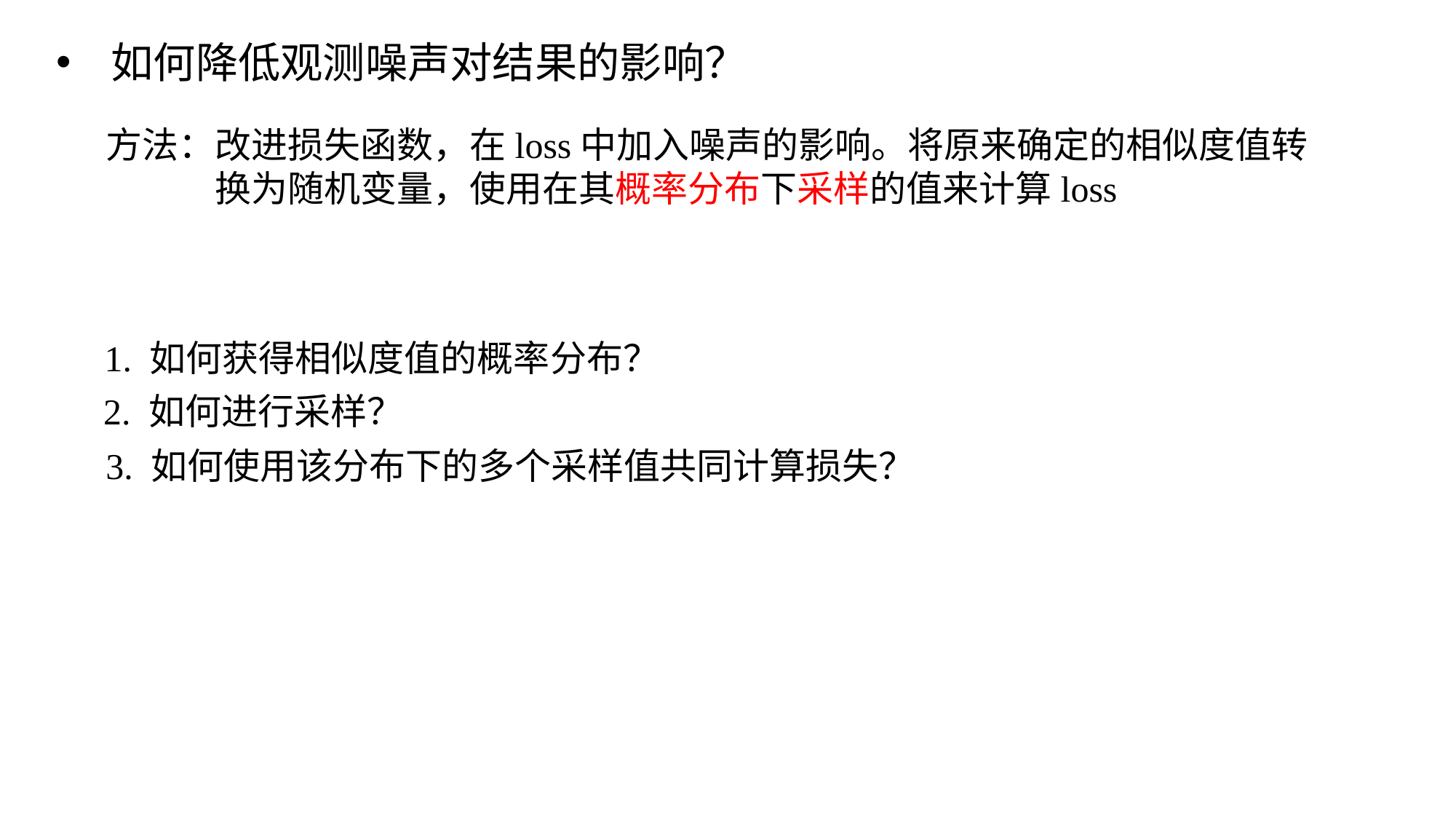

如何降低观测噪声对结果的影响？
方法：改进损失函数，在loss中加入噪声的影响。将原来确定的相似度值转	换为随机变量，使用在其概率分布下采样的值来计算loss
1. 如何获得相似度值的概率分布？
2. 如何进行采样？
3. 如何使用该分布下的多个采样值共同计算损失？